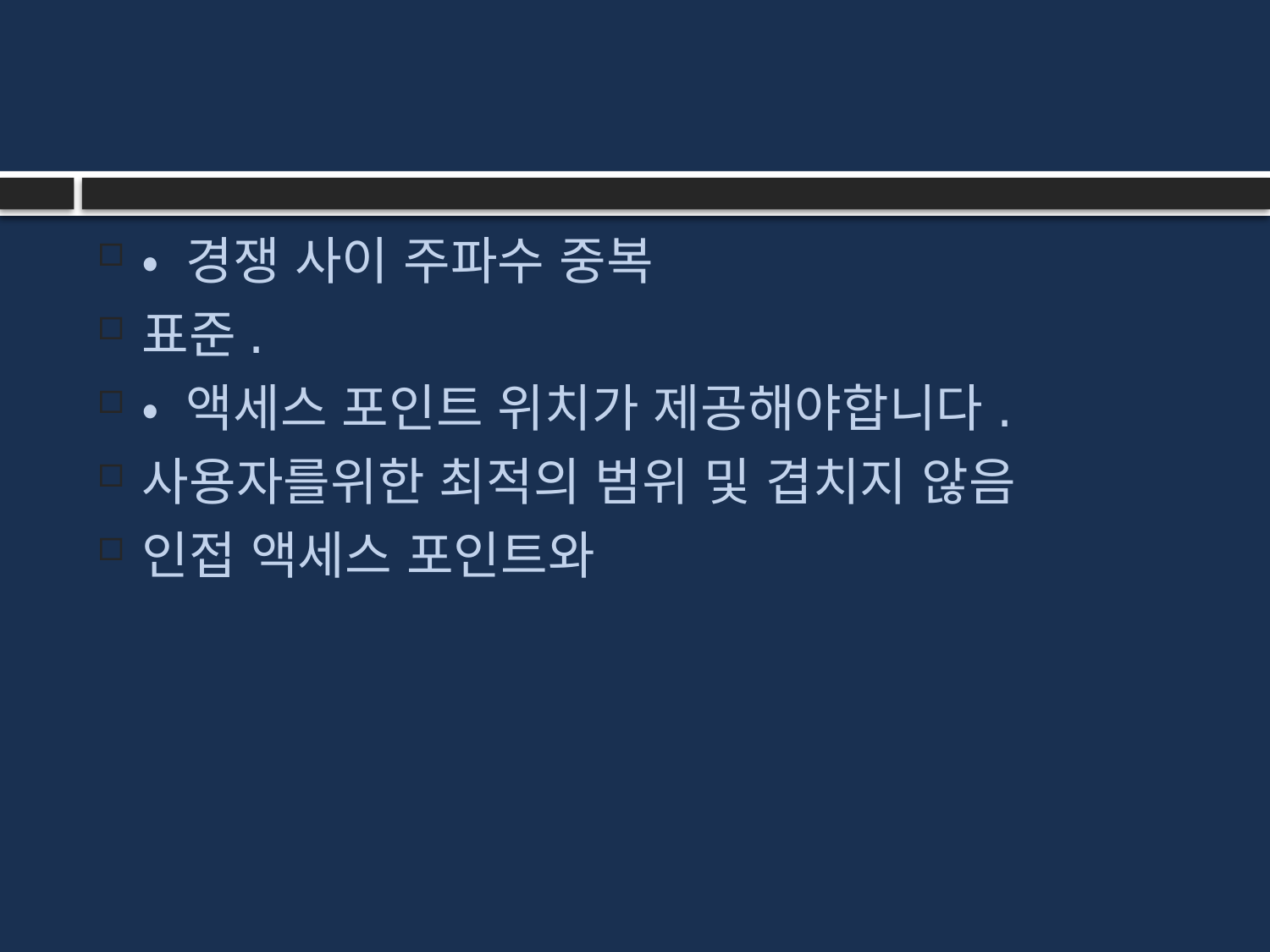

#
• 경쟁 사이 주파수 중복
표준.
• 액세스 포인트 위치가 제공해야합니다.
사용자를위한 최적의 범위 및 겹치지 않음
인접 액세스 포인트와